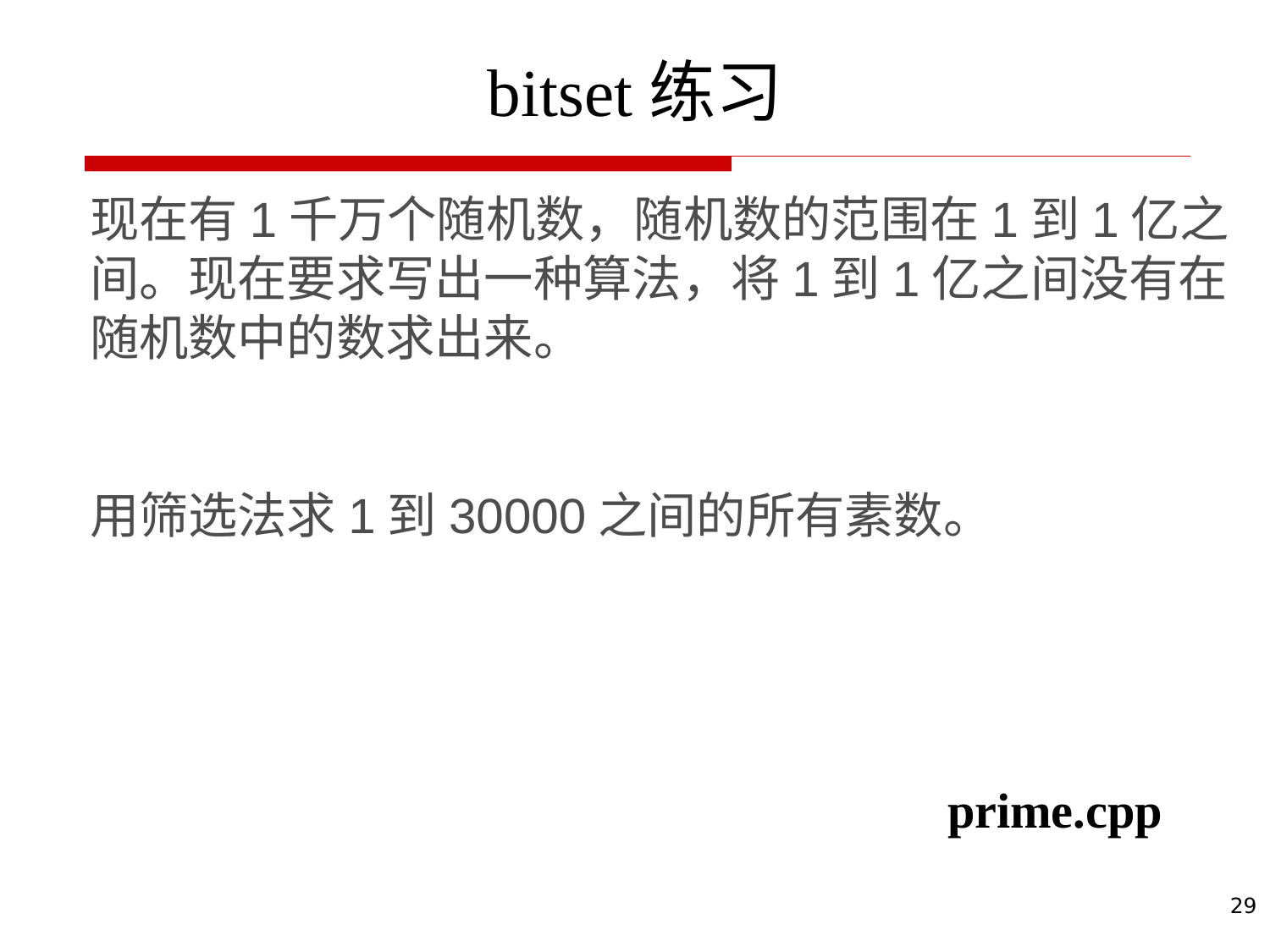

# bitset练习

现在有1千万个随机数，随机数的范围在1到1亿之间。现在要求写出一种算法，将1到1亿之间没有在随机数中的数求出来。

用筛选法求1到30000之间的所有素数。
prime.cpp
29